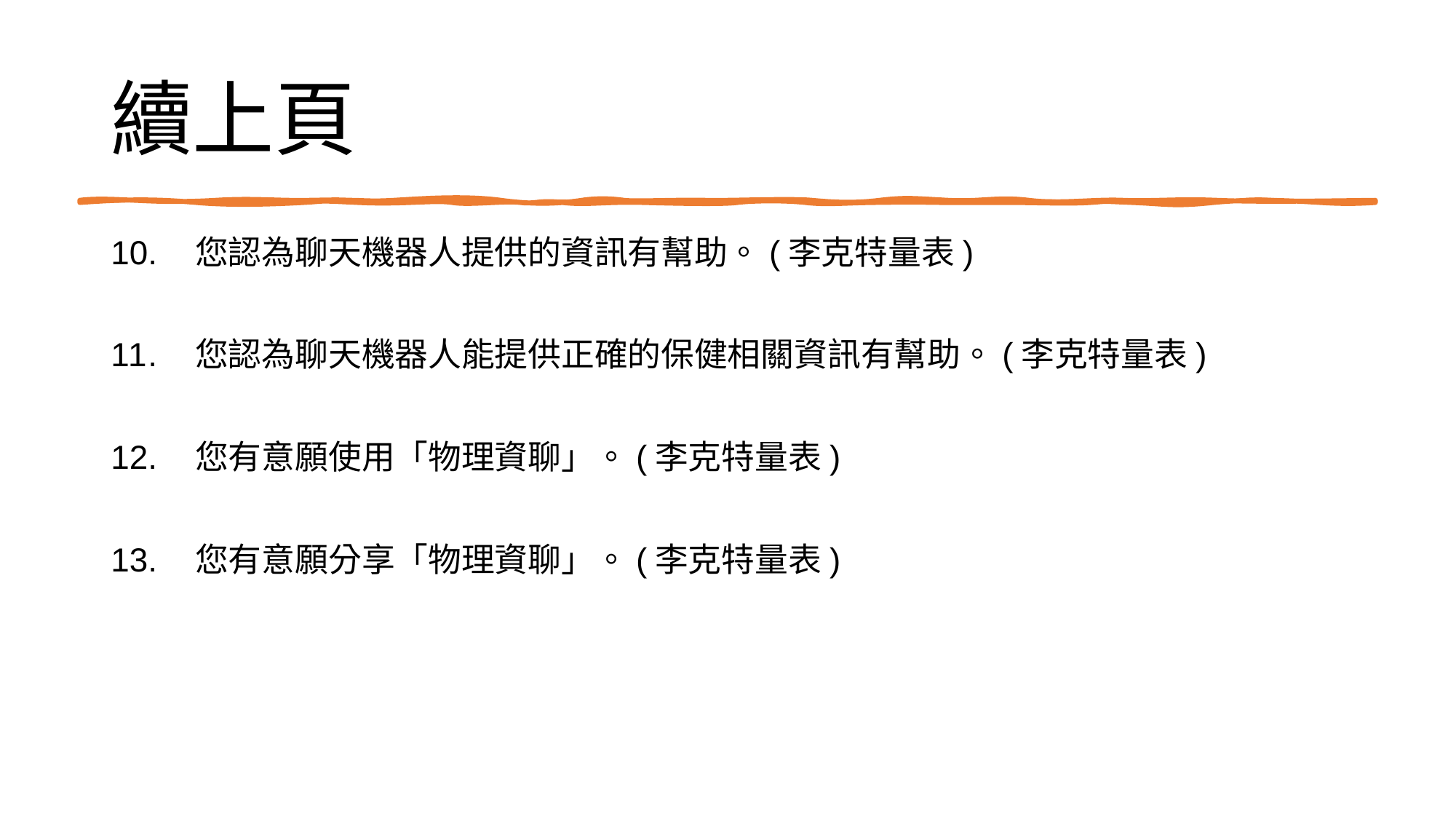

# 續上頁

  您認為聊天機器人提供的資訊有幫助。(李克特量表)

  您認為聊天機器人能提供正確的保健相關資訊有幫助。(李克特量表)

  您有意願使用「物理資聊」。(李克特量表)

  您有意願分享「物理資聊」。(李克特量表)